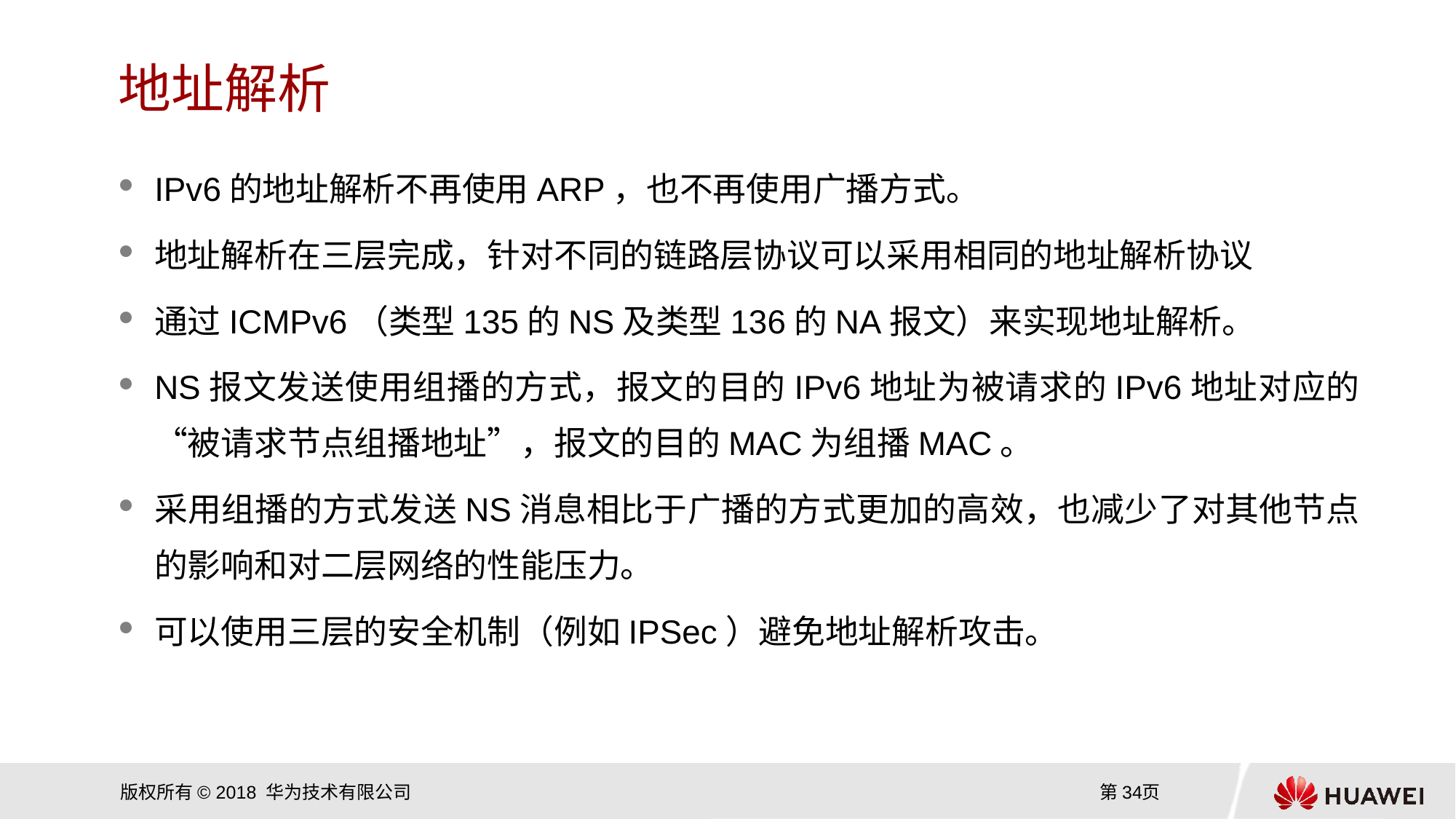

# 地址解析
IPv6的地址解析不再使用ARP，也不再使用广播方式。
地址解析在三层完成，针对不同的链路层协议可以采用相同的地址解析协议
通过ICMPv6（类型135的NS及类型136的NA报文）来实现地址解析。
NS报文发送使用组播的方式，报文的目的IPv6地址为被请求的IPv6地址对应的“被请求节点组播地址”，报文的目的MAC为组播MAC。
采用组播的方式发送NS消息相比于广播的方式更加的高效，也减少了对其他节点的影响和对二层网络的性能压力。
可以使用三层的安全机制（例如IPSec）避免地址解析攻击。